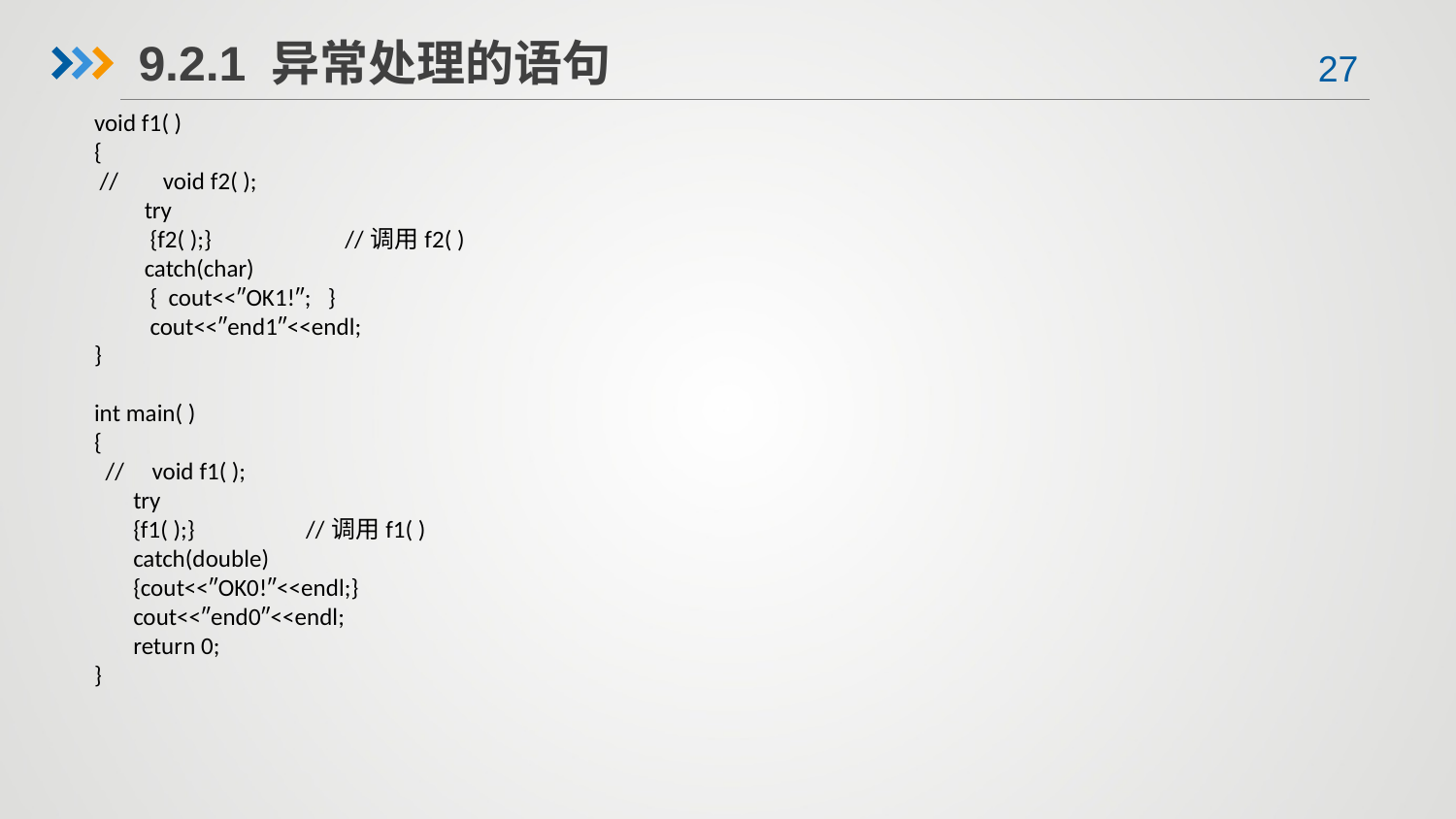

9.2.1 异常处理的语句
void f1( )
{
 //        void f2( );
         try
          {f2( );}                        //调用f2( )
         catch(char)
          {  cout<<″OK1!″;   }
          cout<<″end1″<<endl;
}

int main( )
{
  //     void f1( );
       try
       {f1( );}                    //调用f1( )
       catch(double)
       {cout<<″OK0!″<<endl;}
       cout<<″end0″<<endl;
       return 0;
}